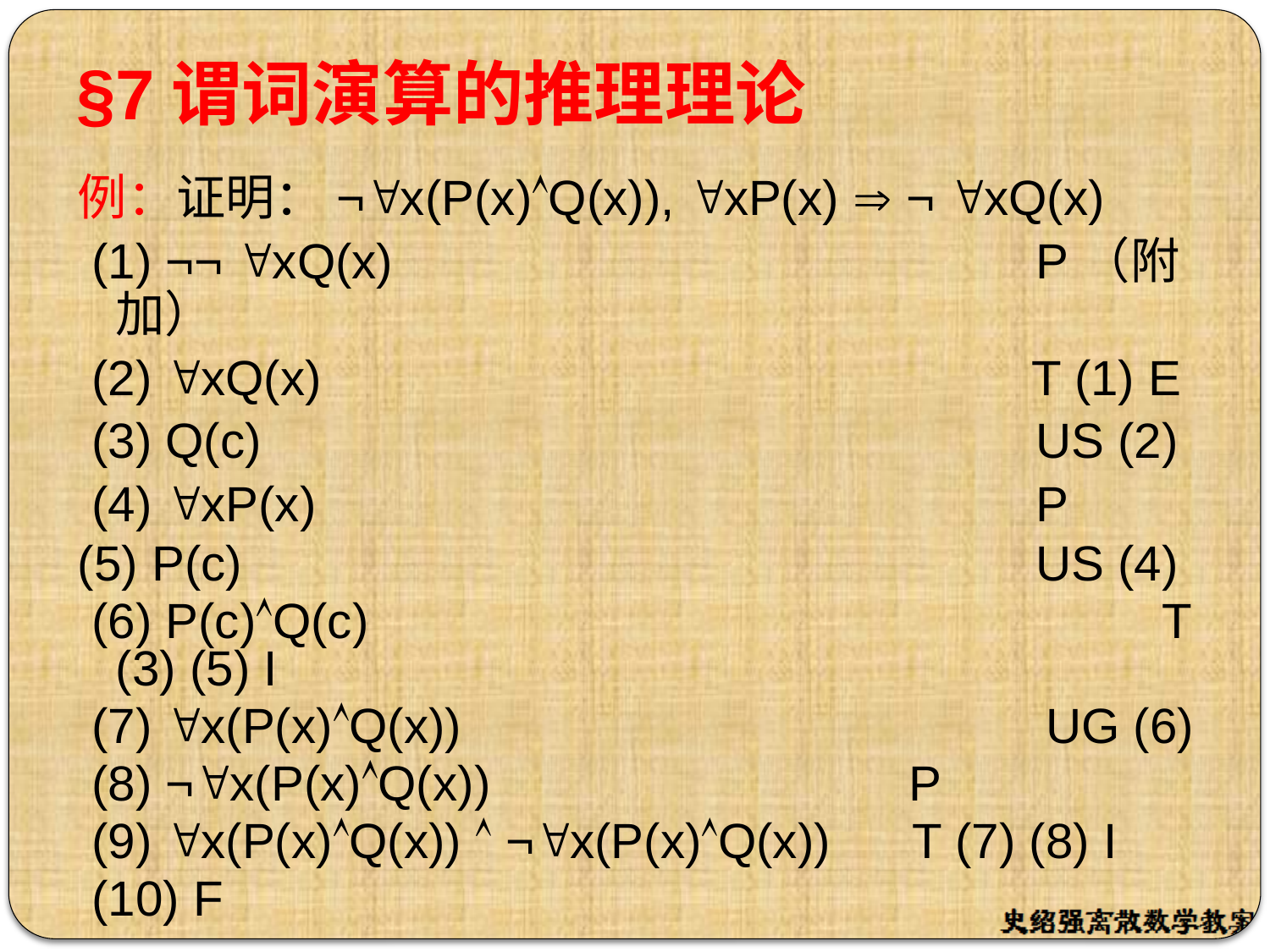

# §7谓词演算的推理理论
例：证明：¬∀x(P(x)∧Q(x)), ∀xP(x) ⇒ ¬ ∀xQ(x)
 (1) ¬¬ ∀xQ(x) 		                              P（附加）
 (2) ∀xQ(x) 		                                       T (1) E
 (3) Q(c)			                              US (2)
 (4) ∀xP(x) 			                              P
(5) P(c)			                              US (4)
 (6) P(c)∧Q(c)   	          	                              T (3) (5) I
 (7) ∀x(P(x)∧Q(x))	                                        UG (6)
 (8) ¬∀x(P(x)∧Q(x))	                              P
 (9) ∀x(P(x)∧Q(x)) ∧ ¬∀x(P(x)∧Q(x))      T (7) (8) I
 (10) F